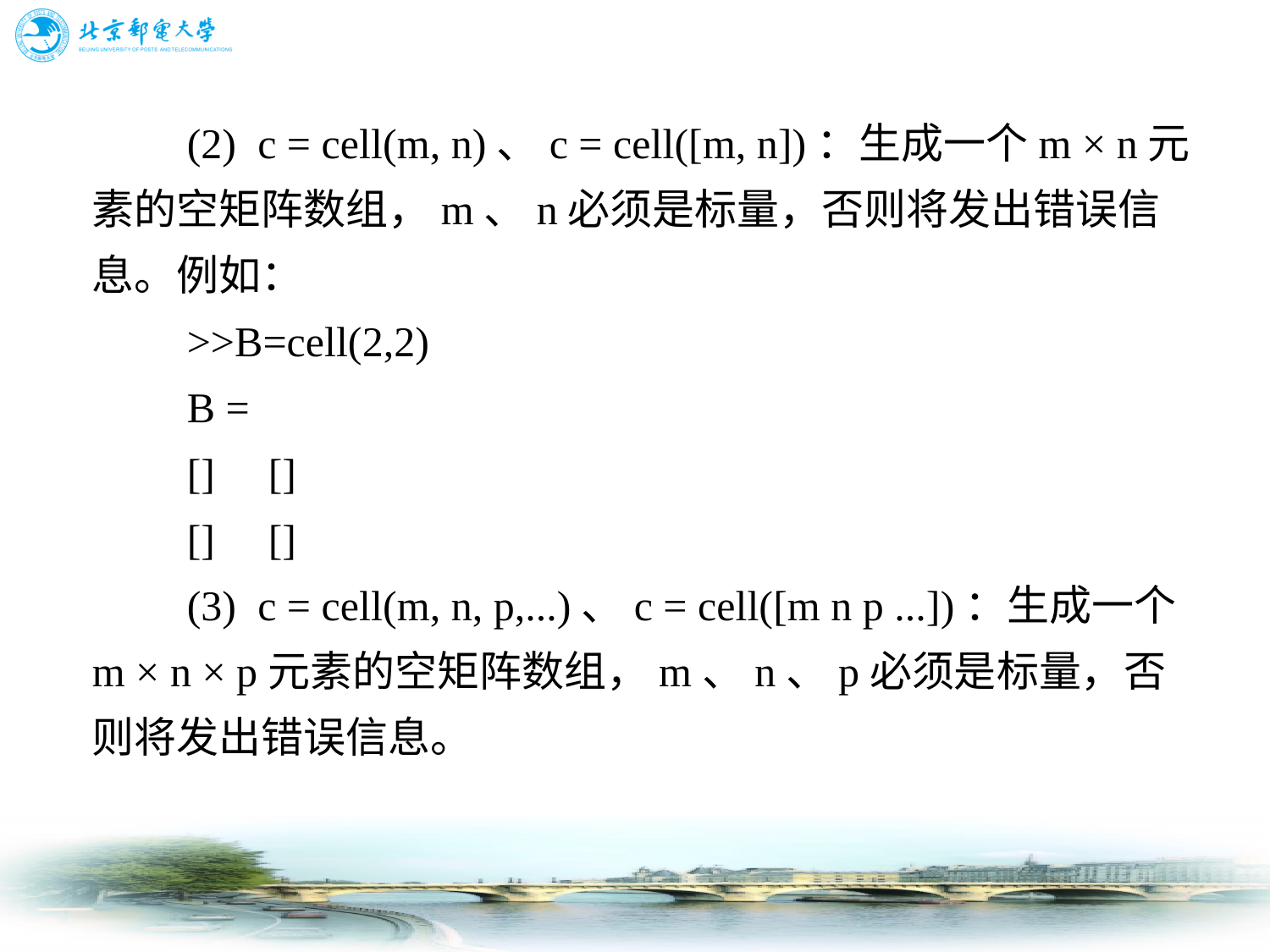

# (2)  c = cell(m, n)、c = cell([m, n])：生成一个m × n元素的空矩阵数组，m、n必须是标量，否则将发出错误信息。例如： 　　>>B=cell(2,2) 　　B = 　　[]     [] 　　[]     [] 　　(3)  c = cell(m, n, p,...)、c = cell([m n p ...])：生成一个m × n × p元素的空矩阵数组，m、n、p必须是标量，否则将发出错误信息。